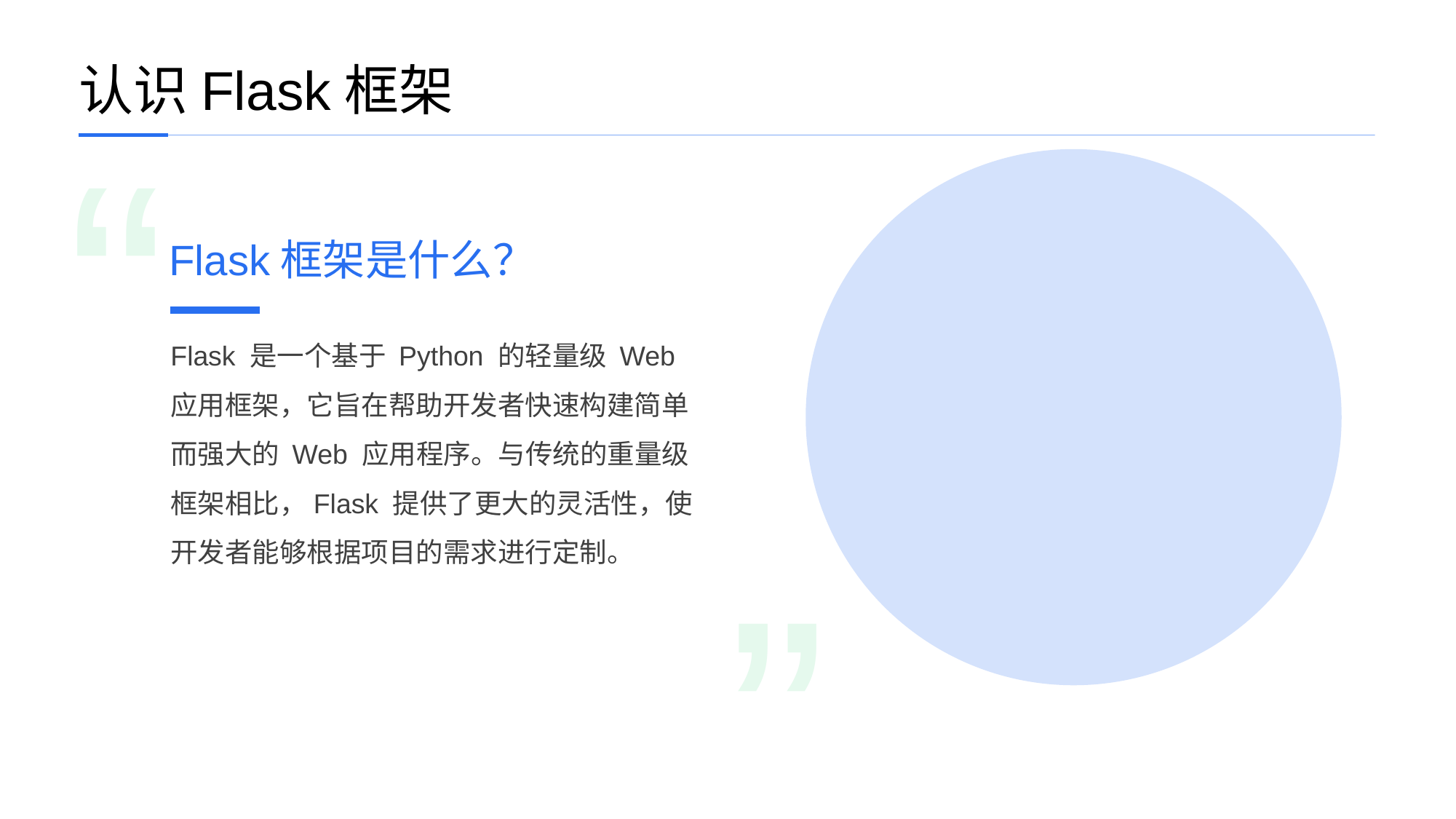

认识Flask框架
Flask框架是什么？
Flask 是一个基于 Python 的轻量级 Web 应用框架，它旨在帮助开发者快速构建简单而强大的 Web 应用程序。与传统的重量级框架相比，Flask 提供了更大的灵活性，使开发者能够根据项目的需求进行定制。